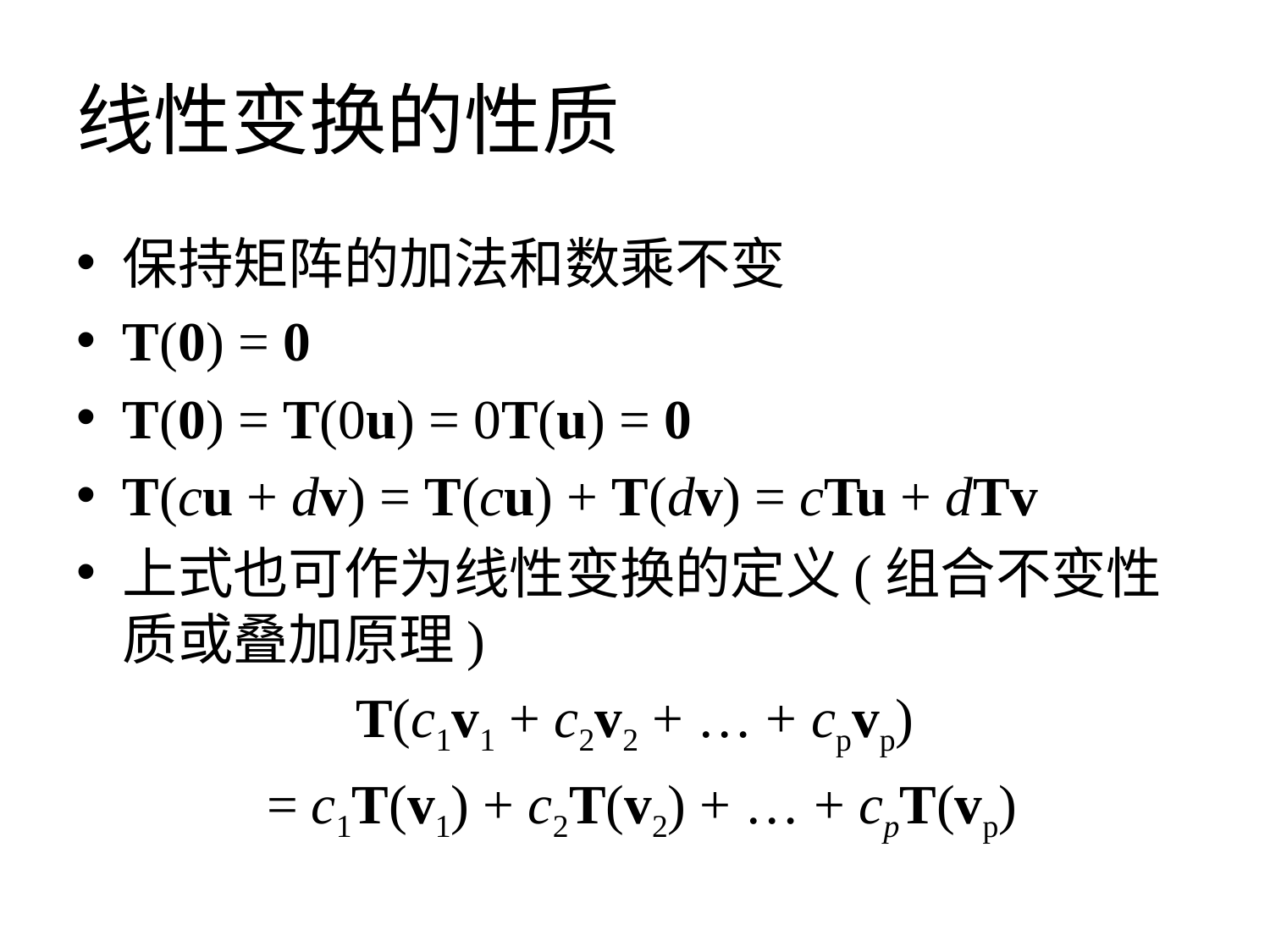

# 线性变换的性质
保持矩阵的加法和数乘不变
T(0) = 0
T(0) = T(0u) = 0T(u) = 0
T(cu + dv) = T(cu) + T(dv) = cTu + dTv
上式也可作为线性变换的定义(组合不变性质或叠加原理)
T(c1v1 + c2v2 + … + cpvp)
 = c1T(v1) + c2T(v2) + … + cpT(vp)